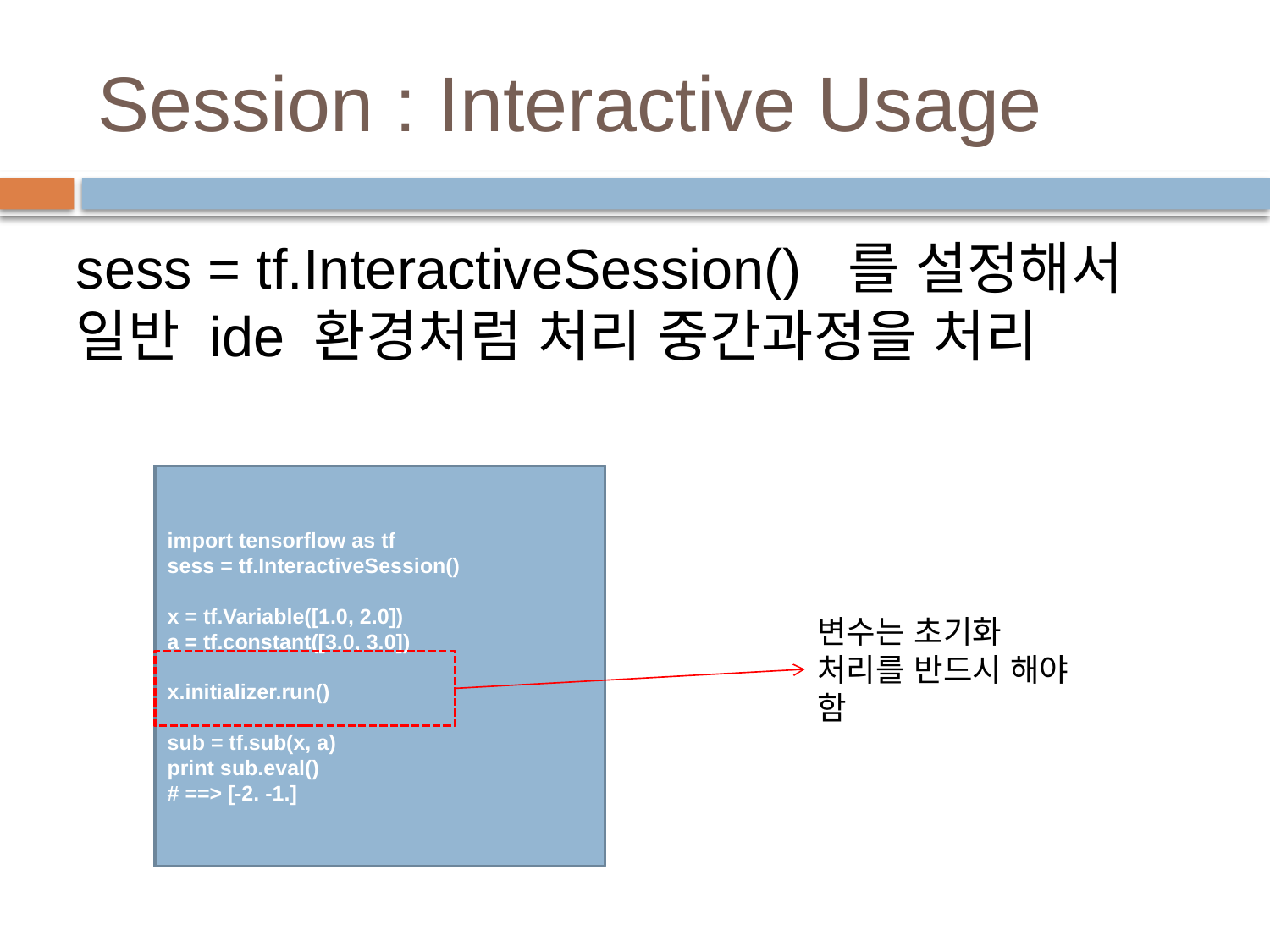

# Session : Interactive Usage
sess = tf.InteractiveSession()  를 설정해서 일반 ide 환경처럼 처리 중간과정을 처리
import tensorflow as tf
sess = tf.InteractiveSession()

x = tf.Variable([1.0, 2.0])
a = tf.constant([3.0, 3.0])

x.initializer.run()

sub = tf.sub(x, a)
print sub.eval()
# ==> [-2. -1.]
변수는 초기화 처리를 반드시 해야 함